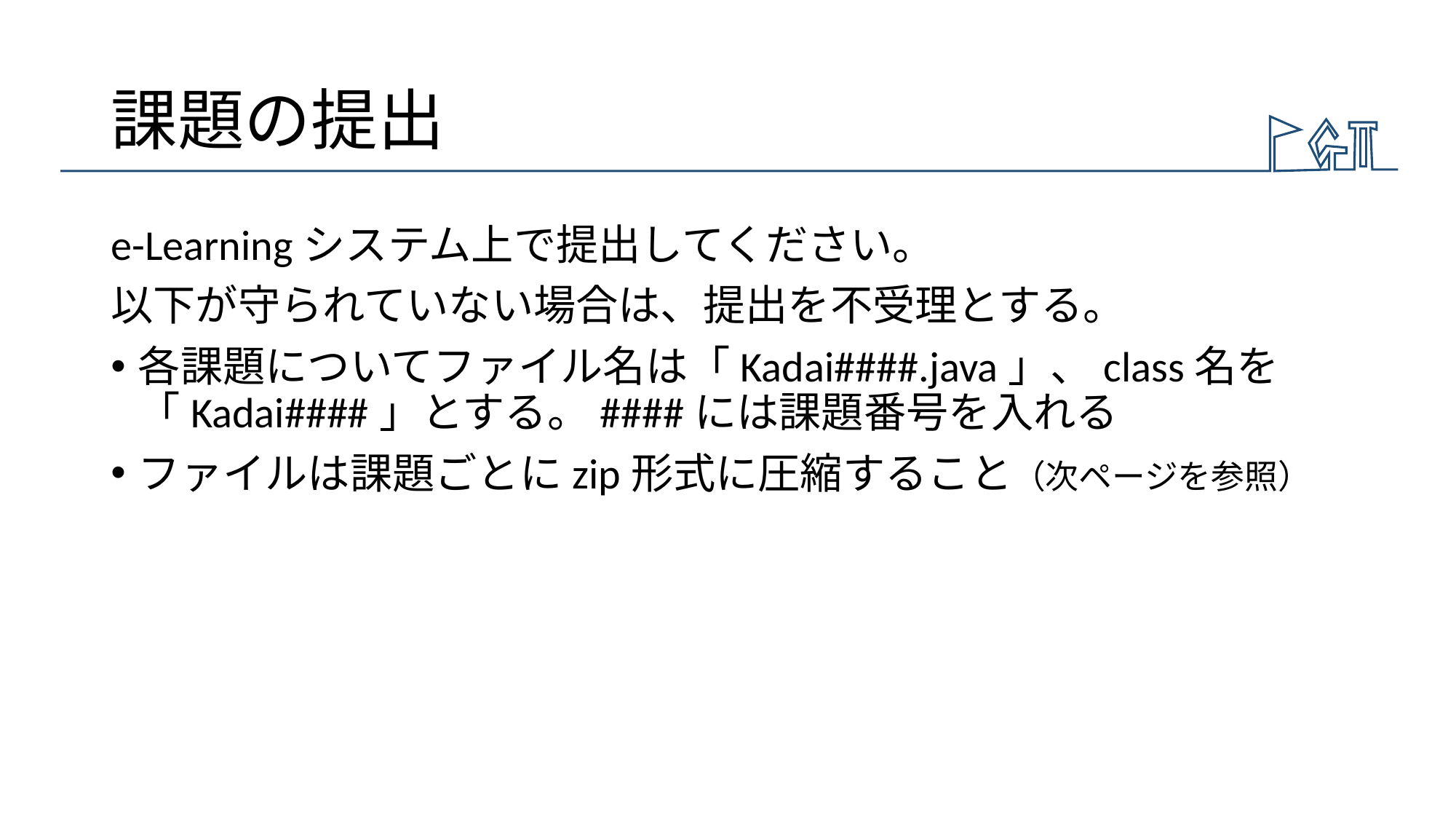

# 課題の提出
e-Learningシステム上で提出してください。
以下が守られていない場合は、提出を不受理とする。
各課題についてファイル名は「Kadai####.java」、class名を「Kadai####」とする。####には課題番号を入れる
ファイルは課題ごとにzip形式に圧縮すること（次ページを参照）